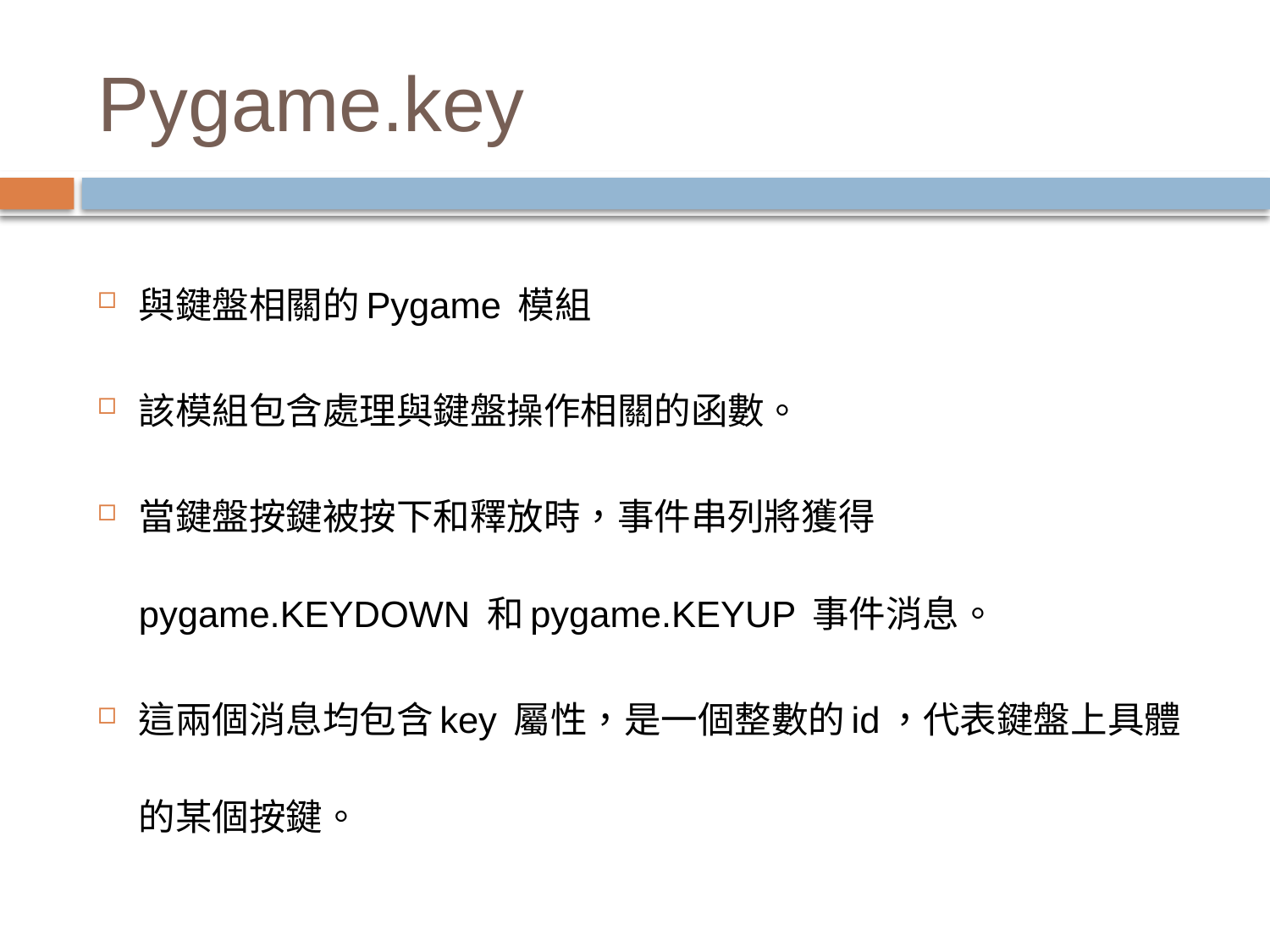

# Pygame.key
與鍵盤相關的Pygame 模組
該模組包含處理與鍵盤操作相關的函數。
當鍵盤按鍵被按下和釋放時，事件串列將獲得pygame.KEYDOWN 和pygame.KEYUP 事件消息。
這兩個消息均包含key 屬性，是一個整數的id，代表鍵盤上具體的某個按鍵。